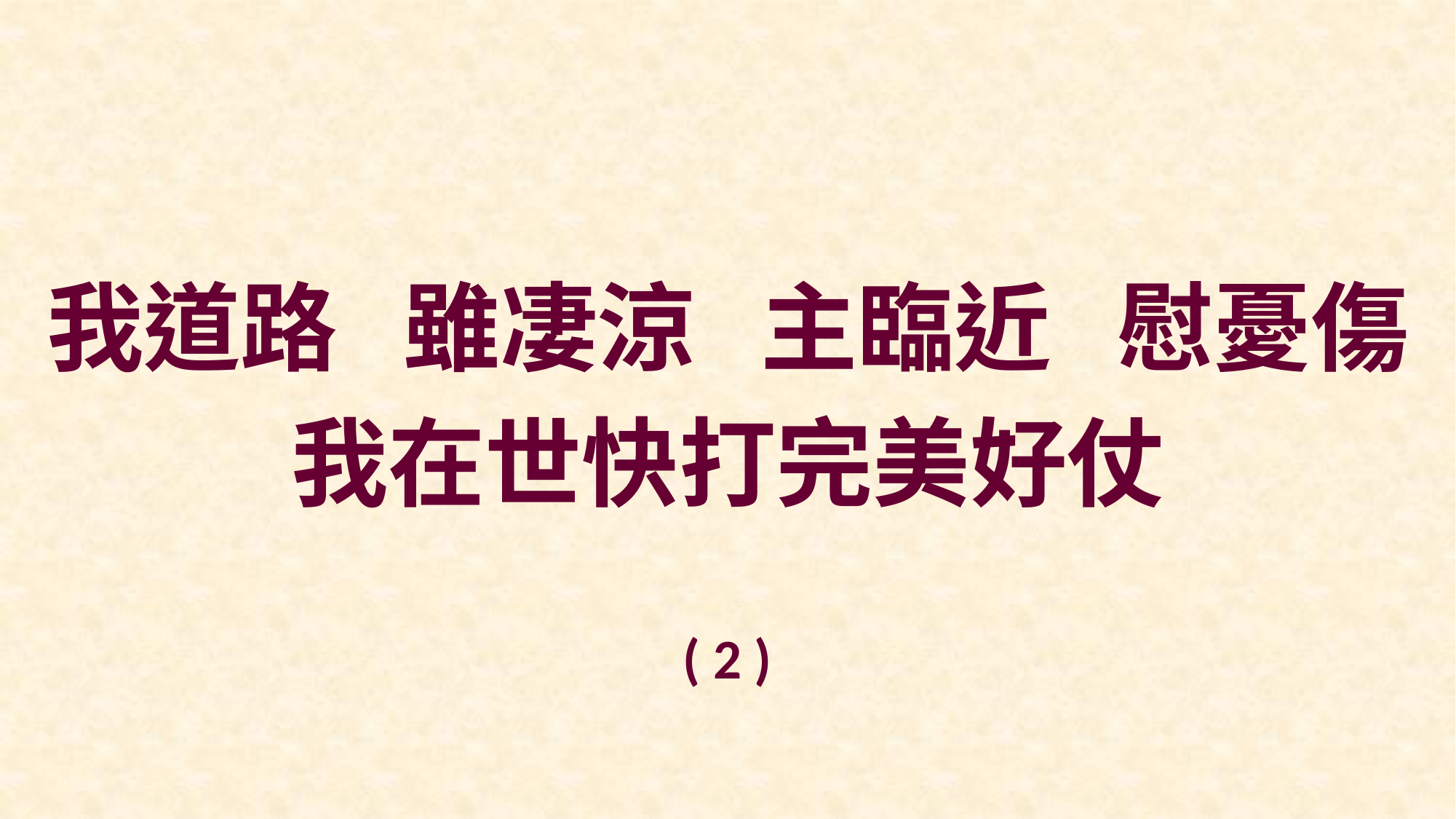

我道路   雖凄涼   主臨近   慰憂傷
我在世快打完美好仗
( 2 )